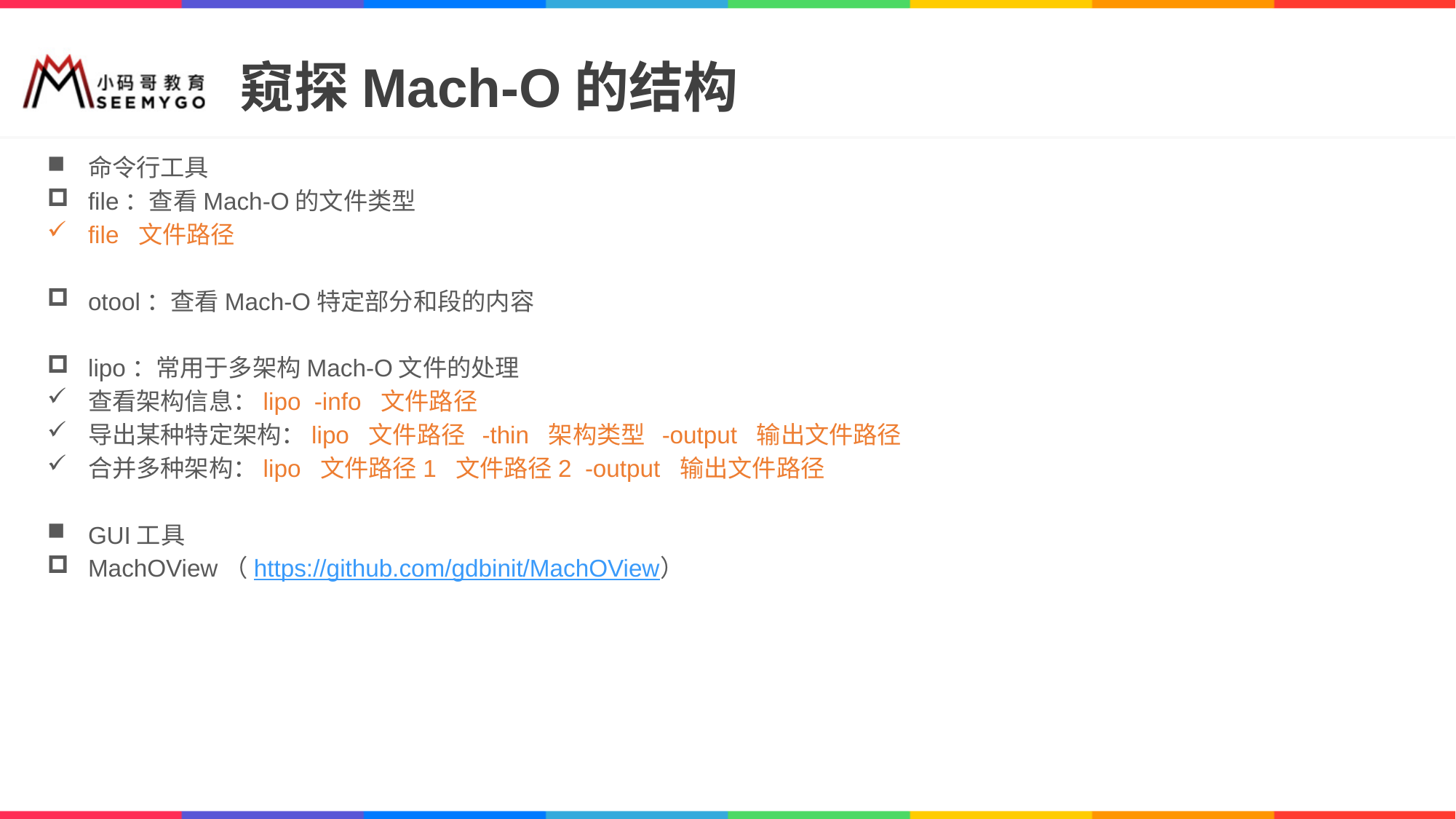

# 窥探Mach-O的结构
命令行工具
file：查看Mach-O的文件类型
file  文件路径

otool：查看Mach-O特定部分和段的内容

lipo：常用于多架构Mach-O文件的处理
查看架构信息：lipo  -info  文件路径
导出某种特定架构：lipo  文件路径  -thin  架构类型  -output  输出文件路径
合并多种架构：lipo  文件路径1  文件路径2  -output  输出文件路径

GUI工具
MachOView（https://github.com/gdbinit/MachOView）